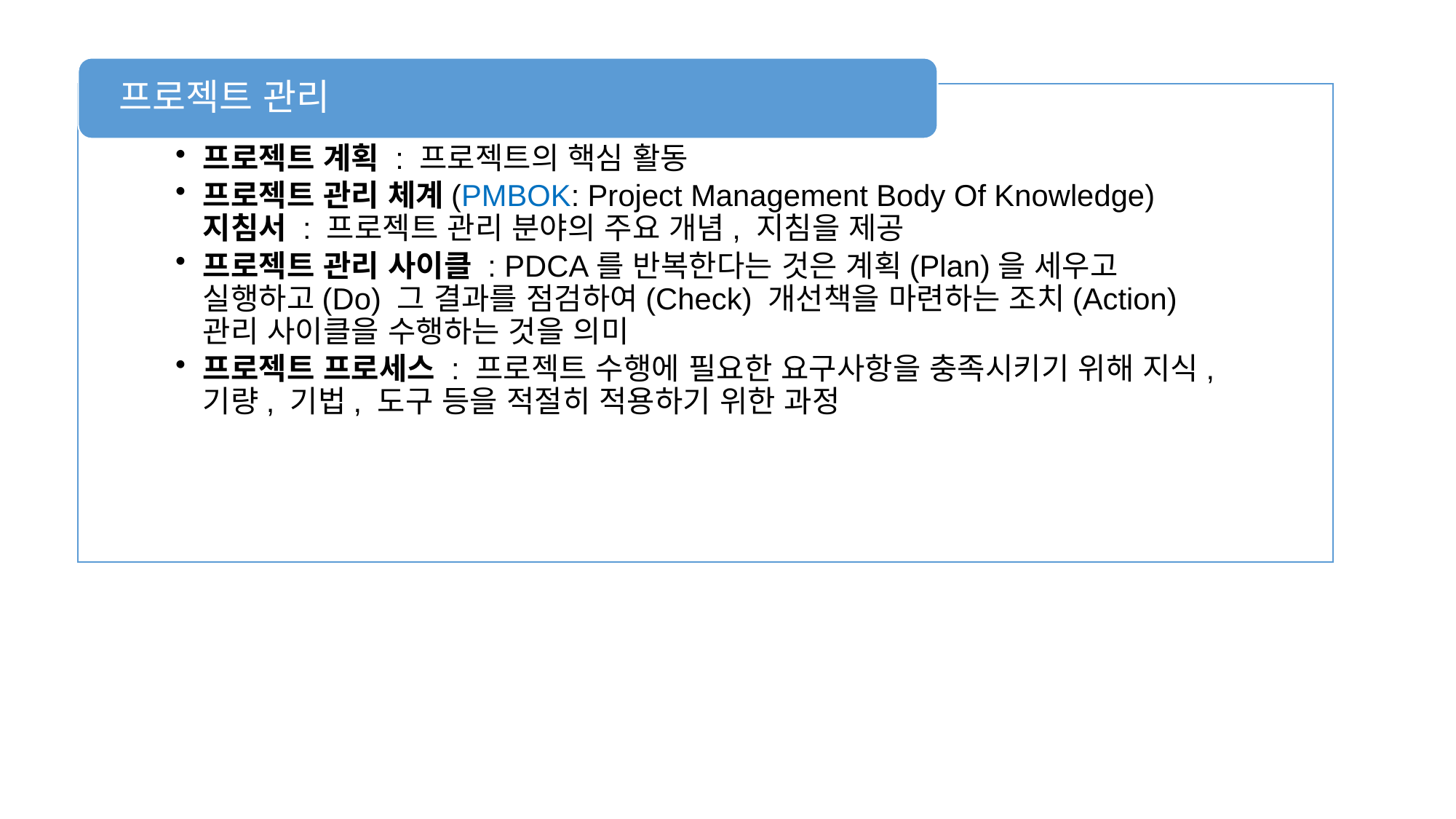

프로젝트 계획 : 프로젝트의 핵심 활동
프로젝트 관리 체계(PMBOK: Project Management Body Of Knowledge) 지침서 : 프로젝트 관리 분야의 주요 개념, 지침을 제공
프로젝트 관리 사이클 : PDCA를 반복한다는 것은 계획(Plan)을 세우고 실행하고(Do) 그 결과를 점검하여(Check) 개선책을 마련하는 조치(Action) 관리 사이클을 수행하는 것을 의미
프로젝트 프로세스 : 프로젝트 수행에 필요한 요구사항을 충족시키기 위해 지식, 기량, 기법, 도구 등을 적절히 적용하기 위한 과정
프로젝트 관리